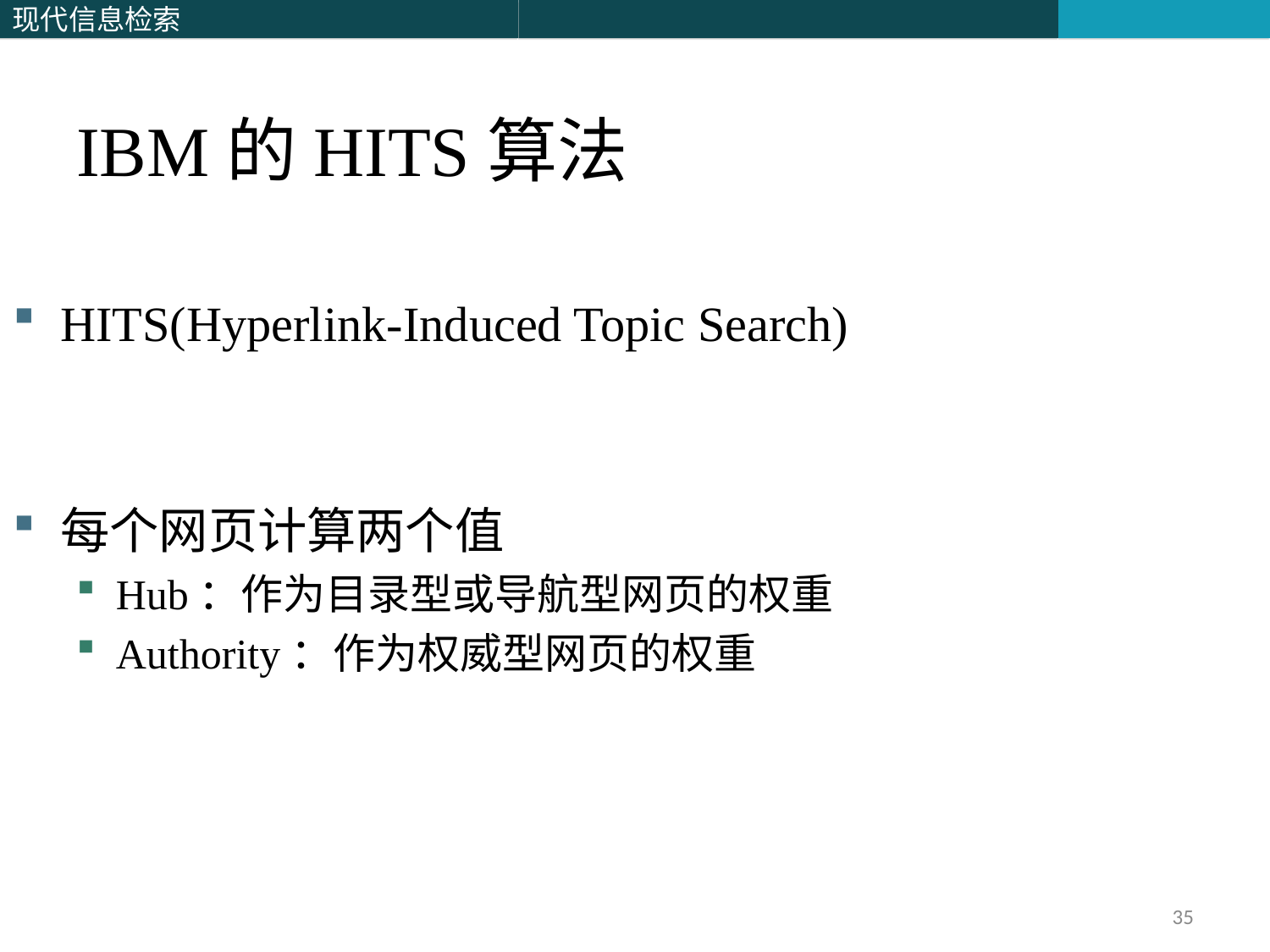

# IBM的HITS算法
HITS(Hyperlink-Induced Topic Search)

每个网页计算两个值
Hub：作为目录型或导航型网页的权重
Authority：作为权威型网页的权重
35